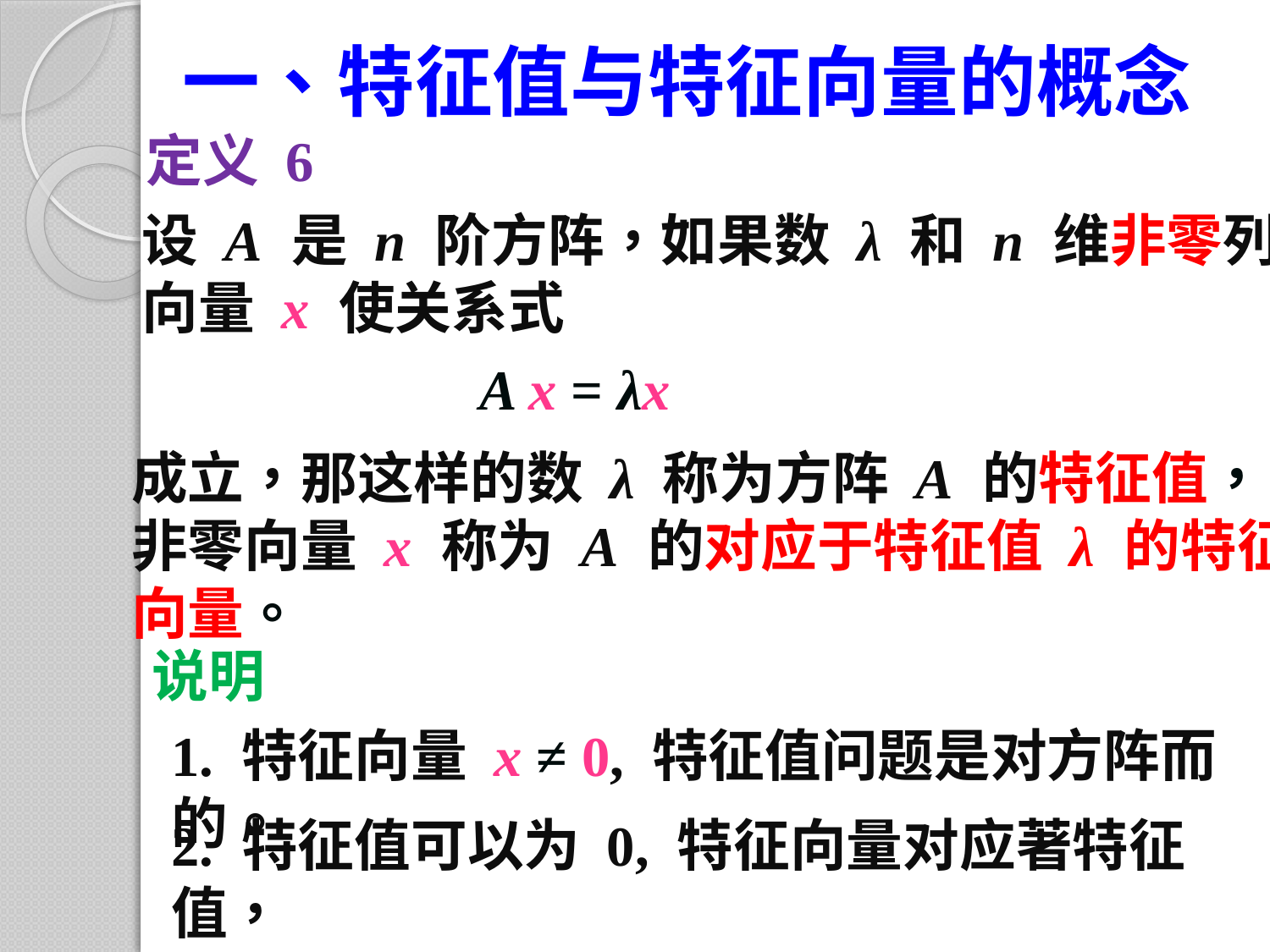

# 一、特征值与特征向量的概念
定义 6
设 A 是 n 阶方阵，如果数 λ 和 n 维非零列
向量 x 使关系式
A x = λx
成立，那这样的数 λ 称为方阵 A 的特征值，
非零向量 x 称为 A 的对应于特征值 λ 的特征
向量。
说明
1. 特征向量 x ≠ 0, 特征值问题是对方阵而的。
2. 特征值可以为 0, 特征向量对应著特征值，
    不会有一特征向量对应两个不同特征值。